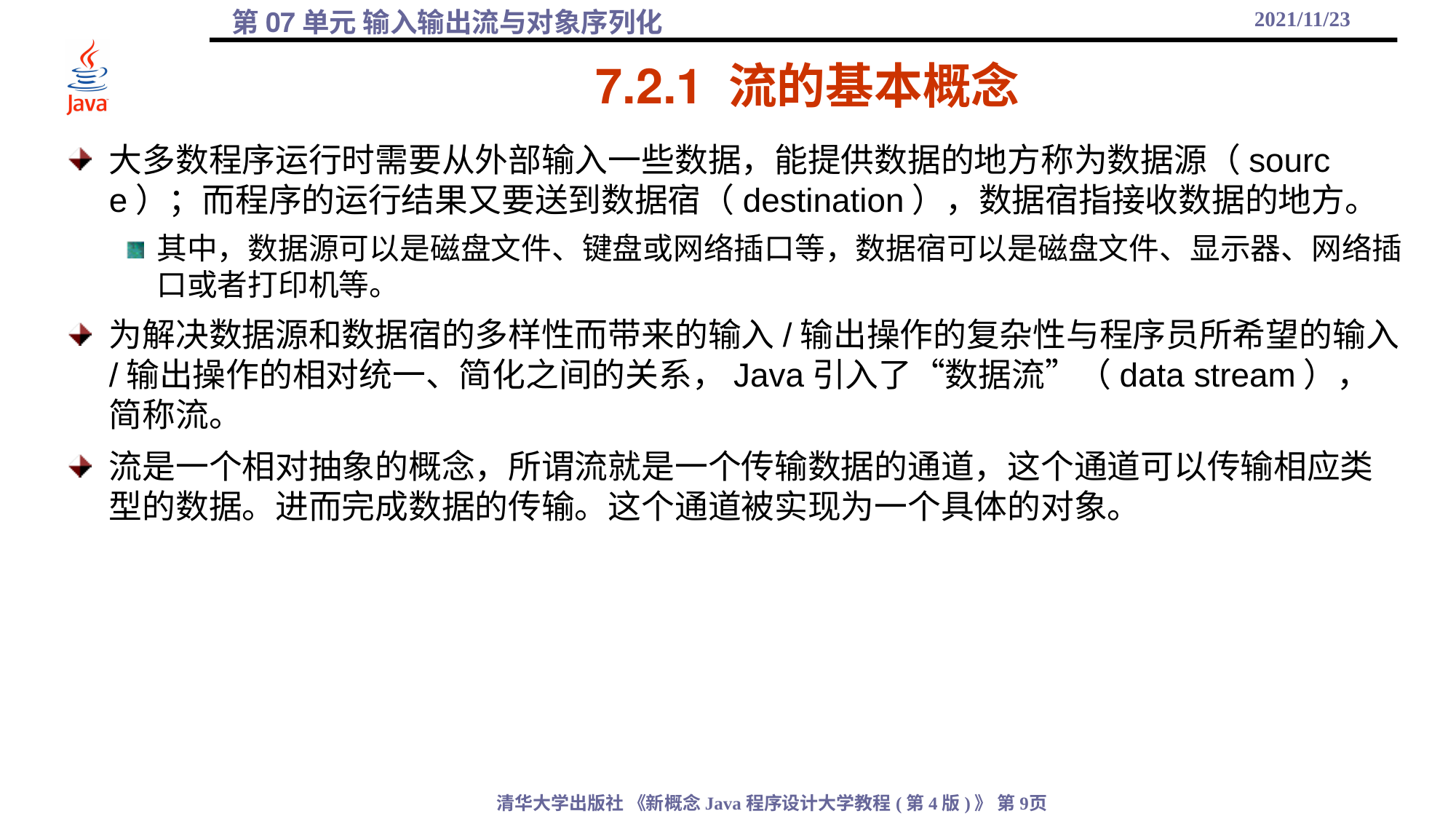

2021/11/23
# 7.2.1 流的基本概念
大多数程序运行时需要从外部输入一些数据，能提供数据的地方称为数据源（source）；而程序的运行结果又要送到数据宿（destination），数据宿指接收数据的地方。
其中，数据源可以是磁盘文件、键盘或网络插口等，数据宿可以是磁盘文件、显示器、网络插口或者打印机等。
为解决数据源和数据宿的多样性而带来的输入/输出操作的复杂性与程序员所希望的输入/输出操作的相对统一、简化之间的关系，Java引入了“数据流”（data stream），简称流。
流是一个相对抽象的概念，所谓流就是一个传输数据的通道，这个通道可以传输相应类型的数据。进而完成数据的传输。这个通道被实现为一个具体的对象。